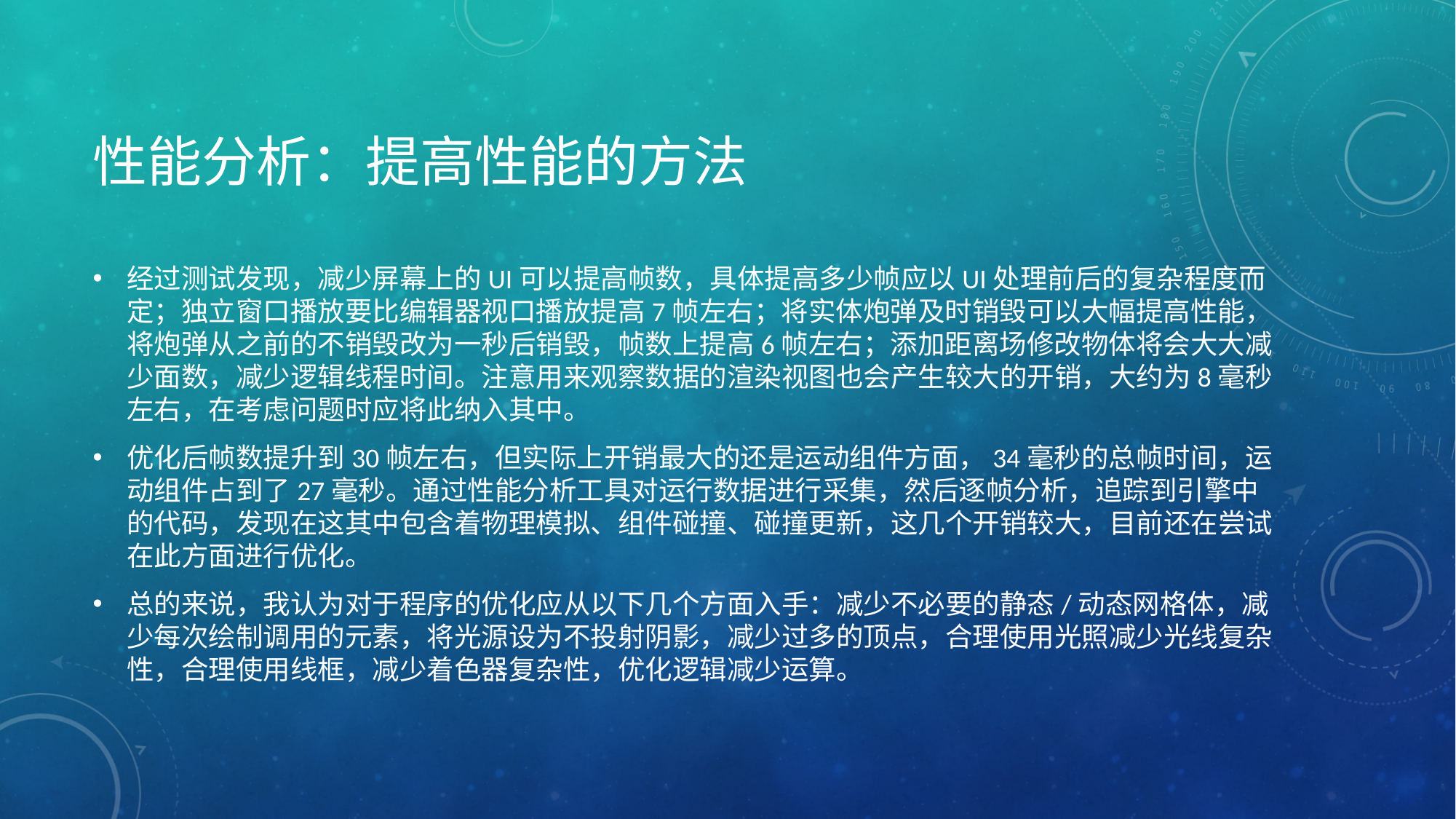

# 性能分析：提高性能的方法
经过测试发现，减少屏幕上的UI可以提高帧数，具体提高多少帧应以UI处理前后的复杂程度而定；独立窗口播放要比编辑器视口播放提高7帧左右；将实体炮弹及时销毁可以大幅提高性能，将炮弹从之前的不销毁改为一秒后销毁，帧数上提高6帧左右；添加距离场修改物体将会大大减少面数，减少逻辑线程时间。注意用来观察数据的渲染视图也会产生较大的开销，大约为8毫秒左右，在考虑问题时应将此纳入其中。
优化后帧数提升到30帧左右，但实际上开销最大的还是运动组件方面，34毫秒的总帧时间，运动组件占到了27毫秒。通过性能分析工具对运行数据进行采集，然后逐帧分析，追踪到引擎中的代码，发现在这其中包含着物理模拟、组件碰撞、碰撞更新，这几个开销较大，目前还在尝试在此方面进行优化。
总的来说，我认为对于程序的优化应从以下几个方面入手：减少不必要的静态/动态网格体，减少每次绘制调用的元素，将光源设为不投射阴影，减少过多的顶点，合理使用光照减少光线复杂性，合理使用线框，减少着色器复杂性，优化逻辑减少运算。